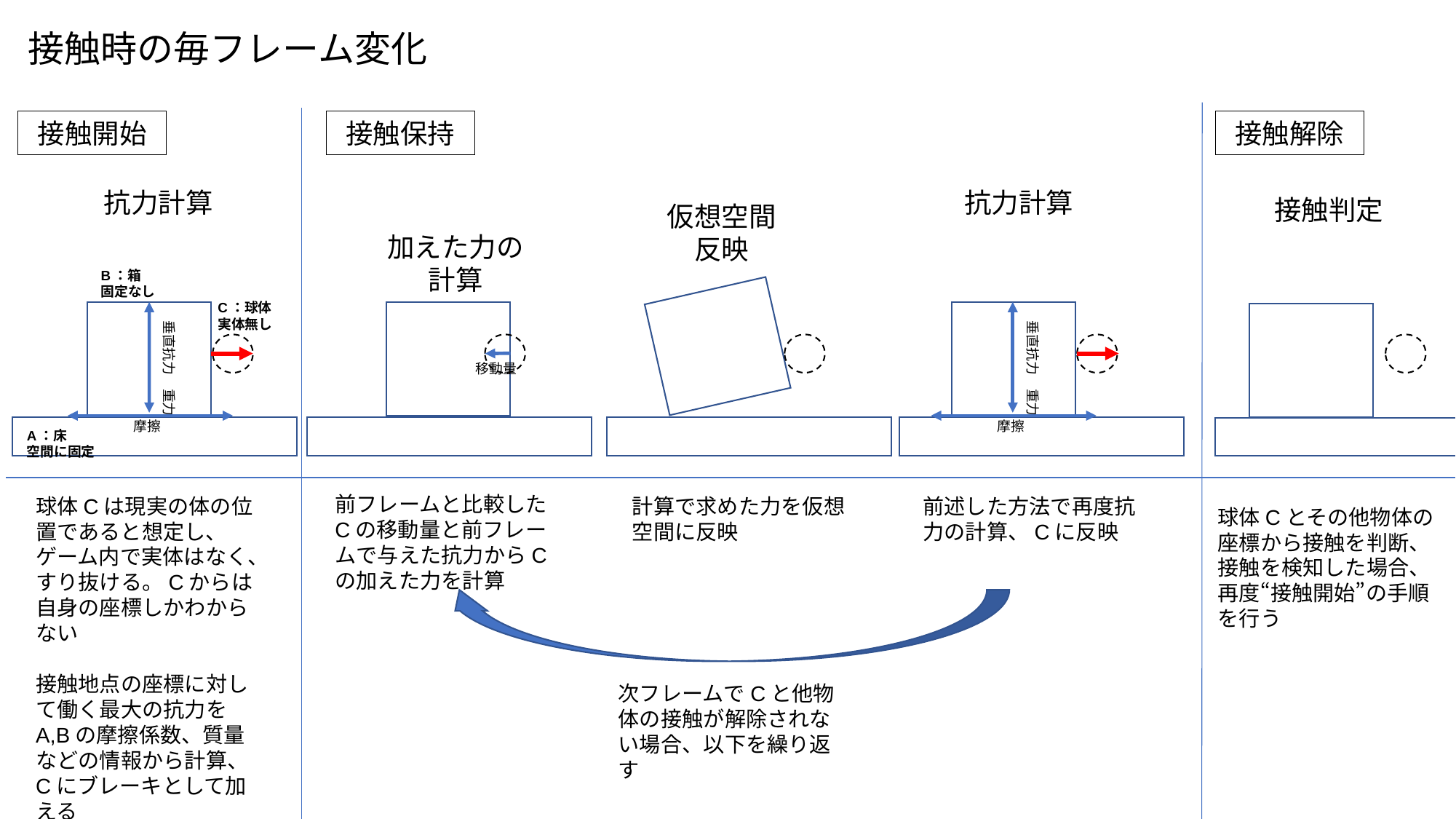

接触時の毎フレーム変化
接触開始
接触保持
接触解除
抗力計算
抗力計算
接触判定
仮想空間
反映
加えた力の計算
B：箱
固定なし

C：球体
実体無し

垂直抗力　重力
垂直抗力　重力

移動量
摩擦
摩擦

A：床
空間に固定
前フレームと比較したCの移動量と前フレームで与えた抗力からCの加えた力を計算
球体Cは現実の体の位置であると想定し、ゲーム内で実体はなく、すり抜ける。Cからは自身の座標しかわからない

接触地点の座標に対して働く最大の抗力をA,Bの摩擦係数、質量などの情報から計算、Cにブレーキとして加える
計算方法は別スライド
計算で求めた力を仮想空間に反映
前述した方法で再度抗力の計算、Cに反映
球体Cとその他物体の座標から接触を判断、接触を検知した場合、再度“接触開始”の手順を行う

次フレームでCと他物体の接触が解除されない場合、以下を繰り返す